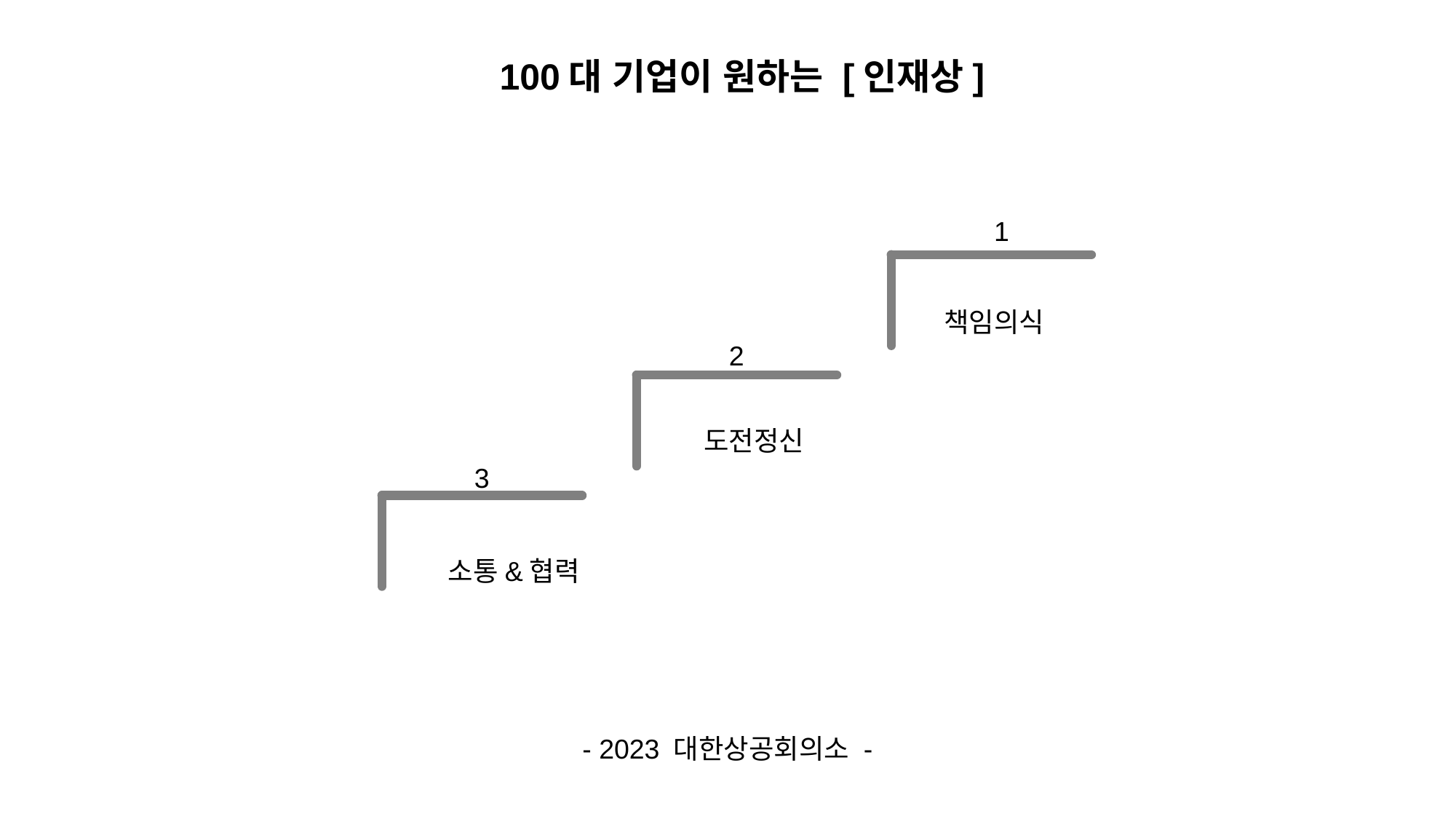

100대 기업이 원하는 [인재상]
1
책임의식
2
도전정신
3
소통&협력
- 2023 대한상공회의소 -